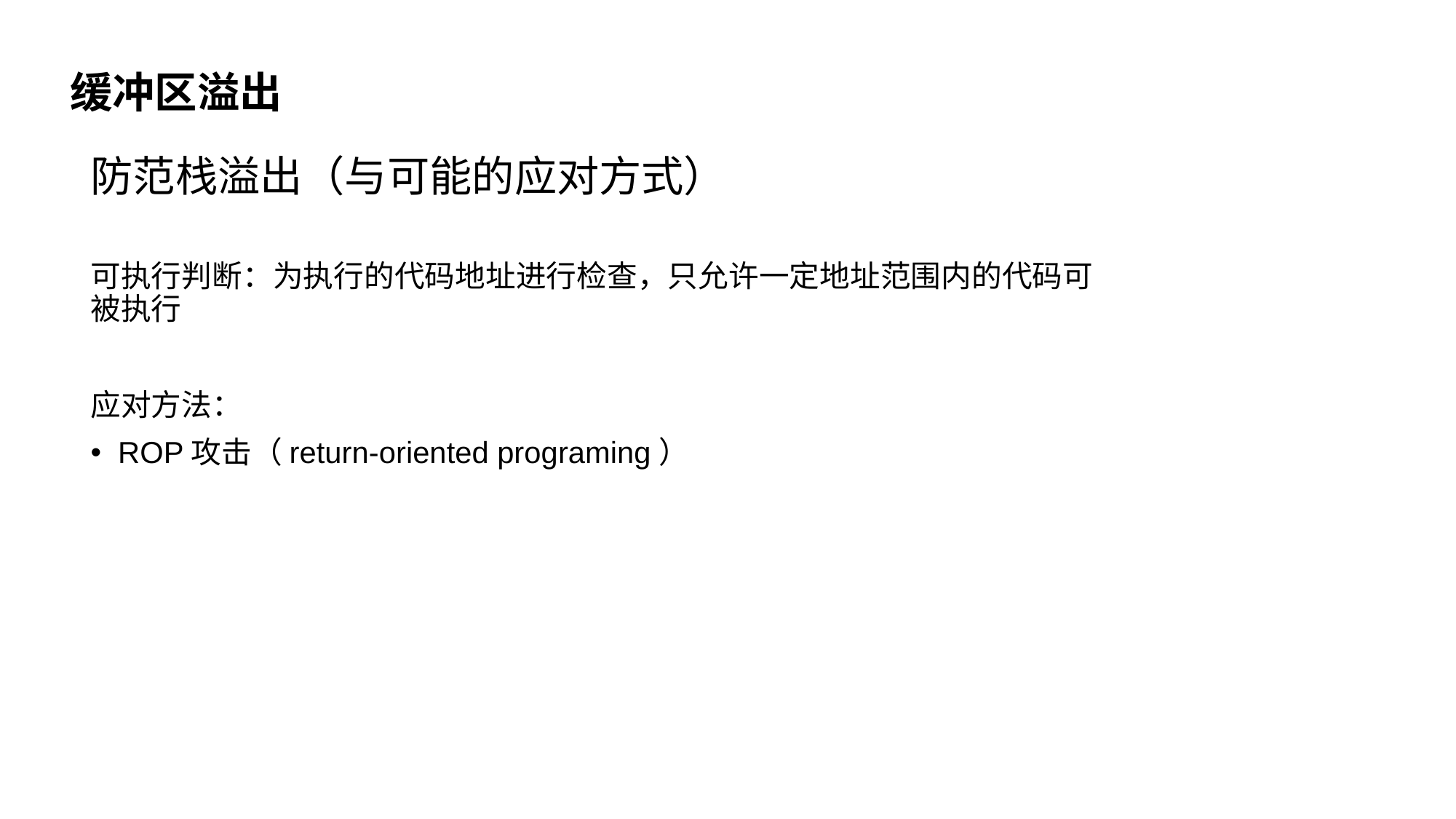

缓冲区溢出
防范栈溢出（与可能的应对方式）

可执行判断：为执行的代码地址进行检查，只允许一定地址范围内的代码可被执行

应对方法：
ROP攻击（return-oriented programing）